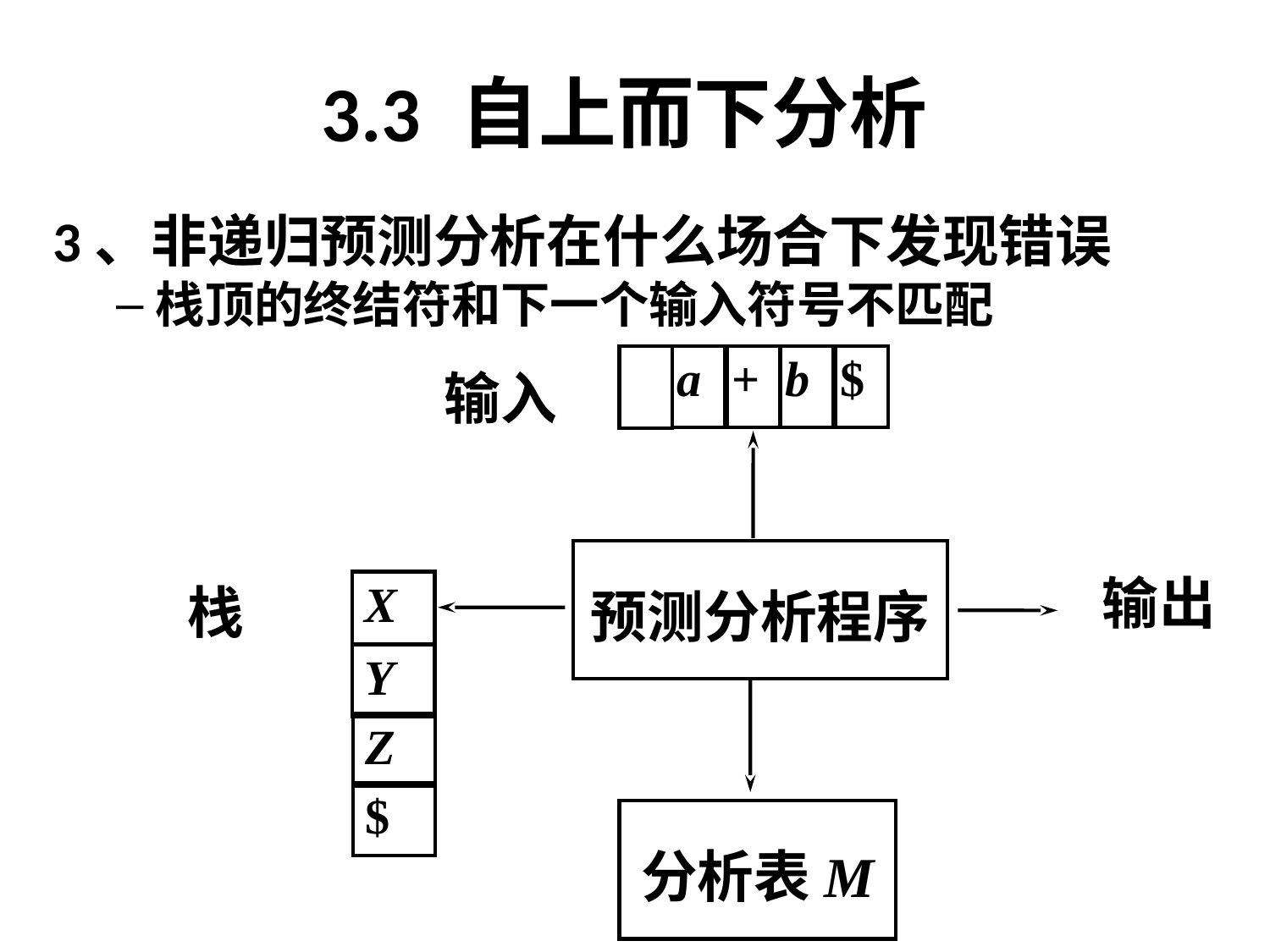

# 3.3 自上而下分析
3、非递归预测分析在什么场合下发现错误
栈顶的终结符和下一个输入符号不匹配
a
+
b
$

输入

预测分析程序
输出
栈
X
Y
Z
$

分析表M